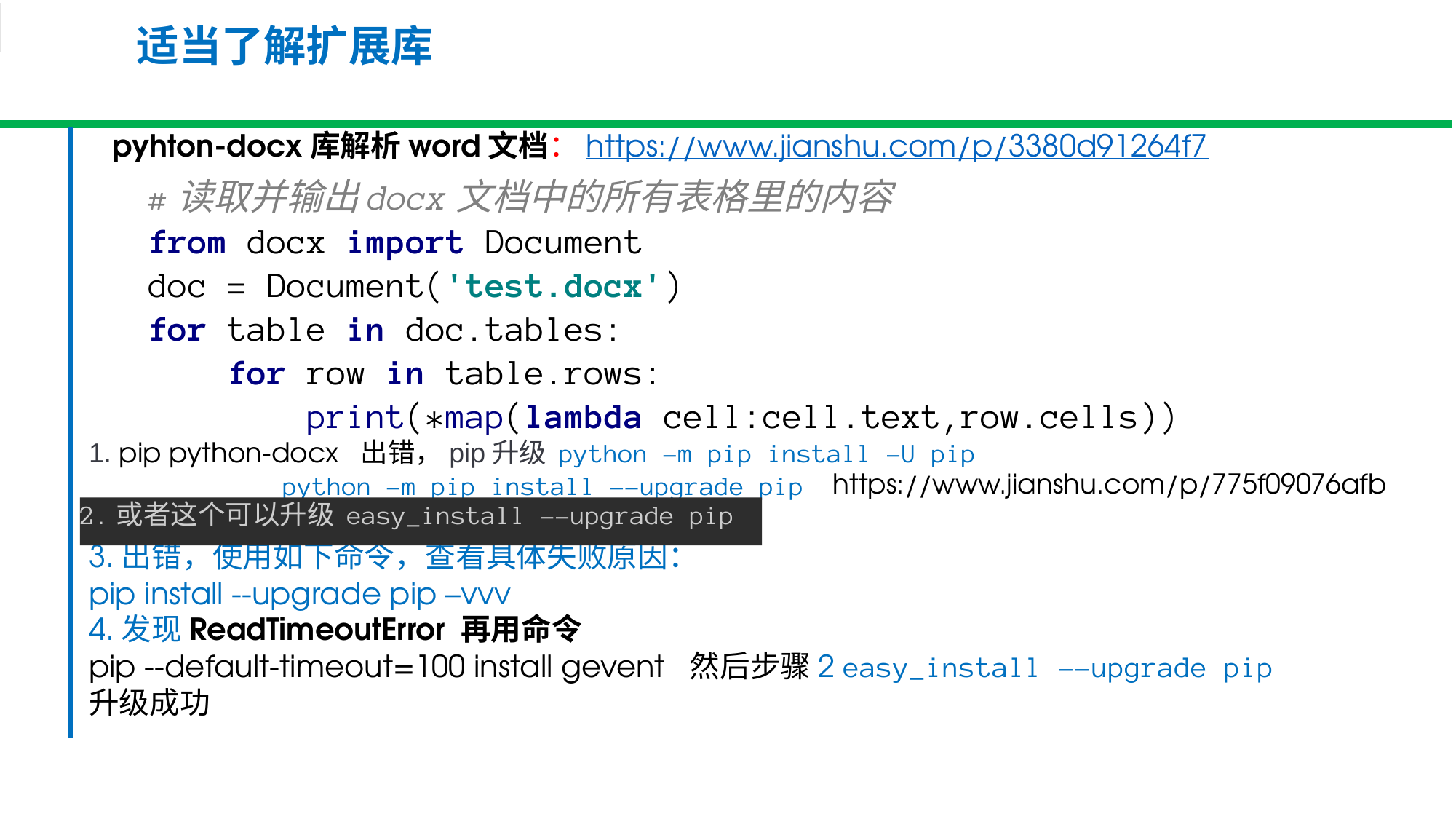

适当了解扩展库
pyhton-docx库解析word文档：https://www.jianshu.com/p/3380d91264f7
#读取并输出docx文档中的所有表格里的内容
from docx import Document
doc = Document('test.docx')
for table in doc.tables:
    for row in table.rows:
        print(*map(lambda cell:cell.text,row.cells))
1. pip python-docx  出错，pip升级 python -m pip install -U pip
             python -m pip install --upgrade pip

3.出错，使用如下命令，查看具体失败原因：
pip install --upgrade pip –vvv
4.发现ReadTimeoutError 再用命令
pip --default-timeout=100 install gevent  然后步骤2 easy_install --upgrade pip
升级成功
https://www.jianshu.com/p/775f09076afb
2.或者这个可以升级 easy_install --upgrade pip